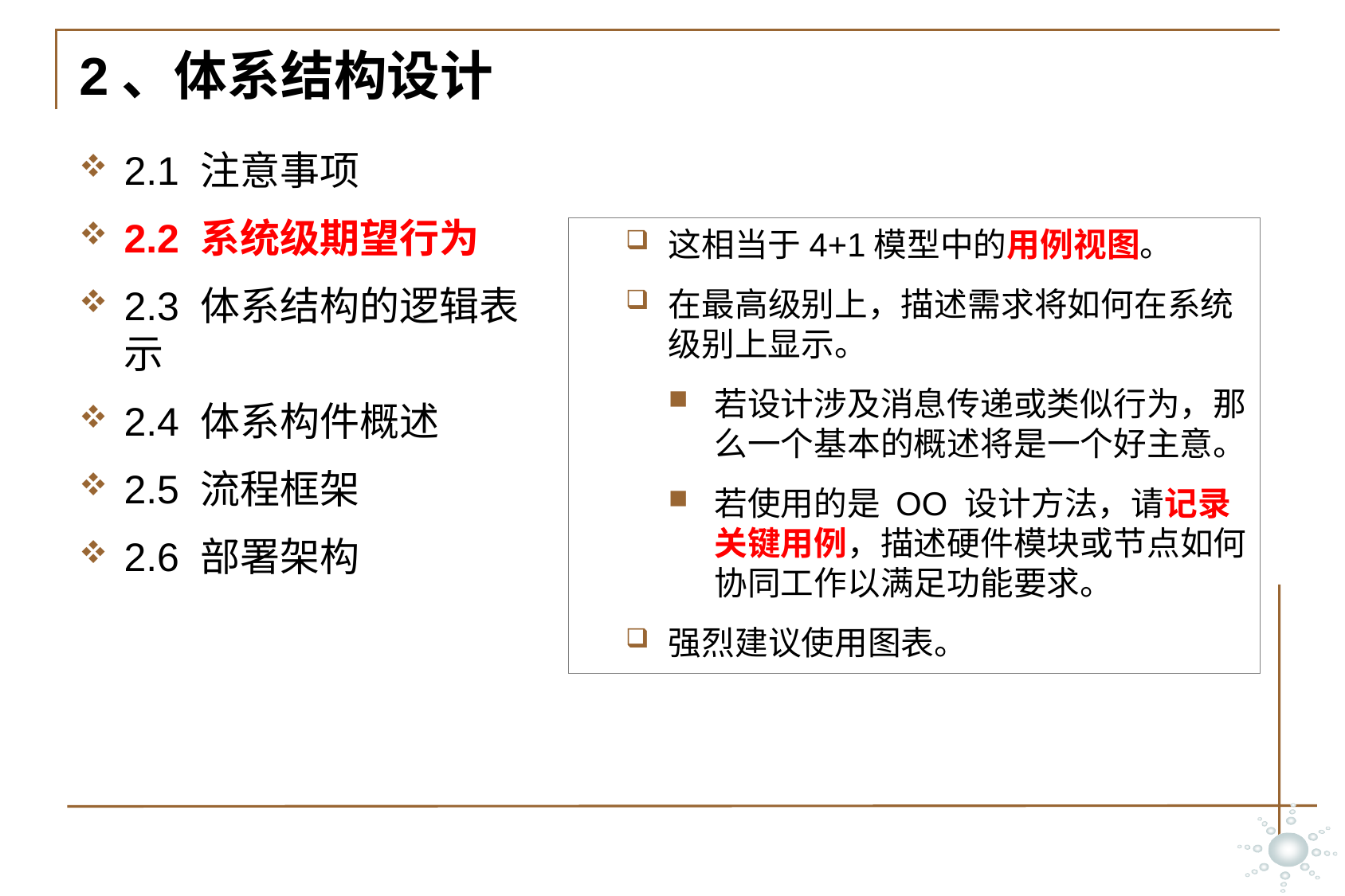

# 2、体系结构设计
2.1 注意事项
2.2 系统级期望行为
2.3 体系结构的逻辑表示
2.4 体系构件概述
2.5 流程框架
2.6 部署架构
这相当于4+1模型中的用例视图。
在最高级别上，描述需求将如何在系统级别上显示。
若设计涉及消息传递或类似行为，那么一个基本的概述将是一个好主意。
若使用的是 OO 设计方法，请记录关键用例，描述硬件模块或节点如何协同工作以满足功能要求。
强烈建议使用图表。
14